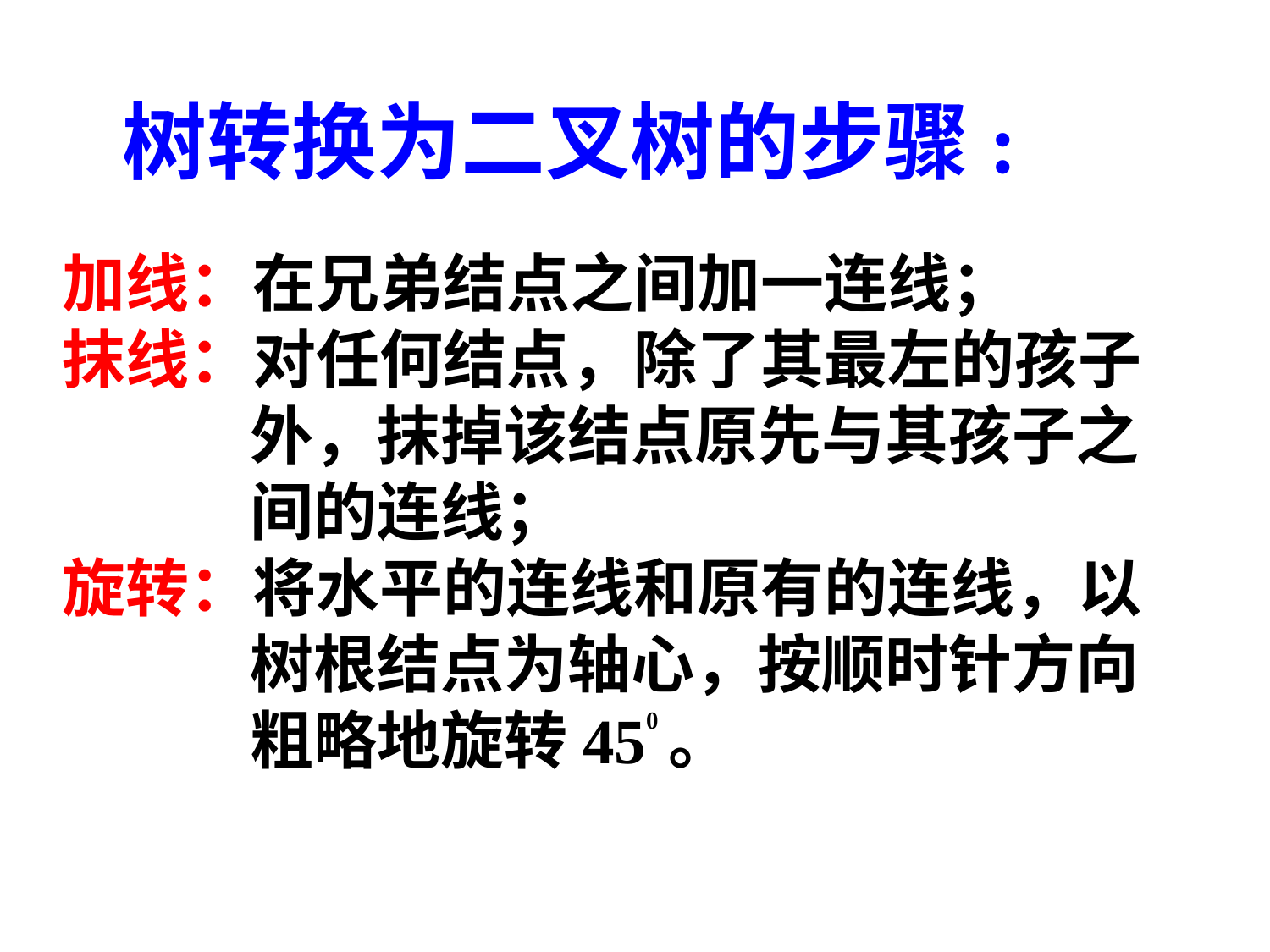

树转换为二叉树的步骤:
加线：在兄弟结点之间加一连线；
抹线：对任何结点，除了其最左的孩子
            外，抹掉该结点原先与其孩子之
            间的连线；
旋转：将水平的连线和原有的连线，以
            树根结点为轴心，按顺时针方向
            粗略地旋转450。